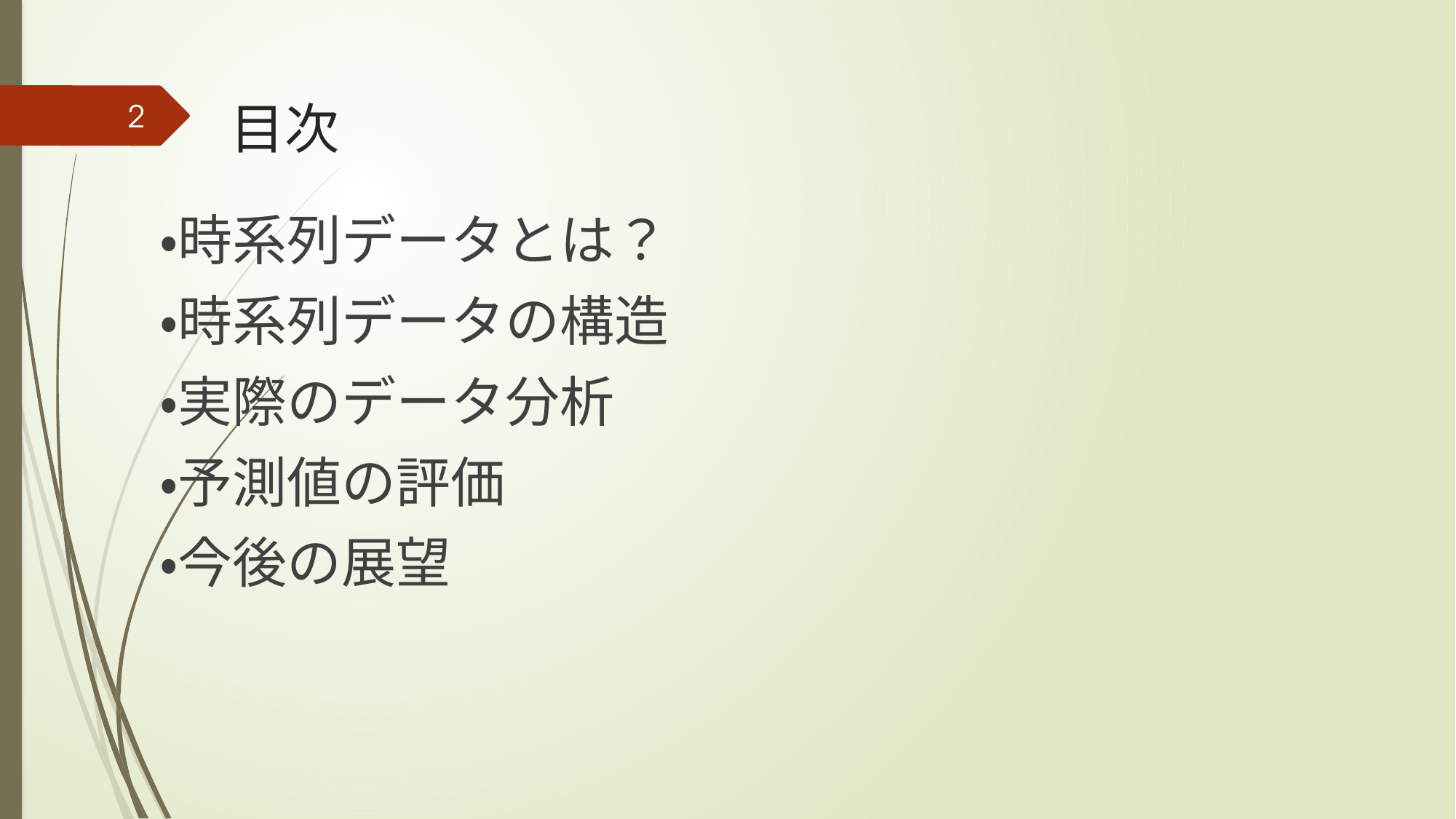

# 目次
2
・時系列データとは？
・時系列データの構造
・実際のデータ分析
・予測値の評価
・今後の展望